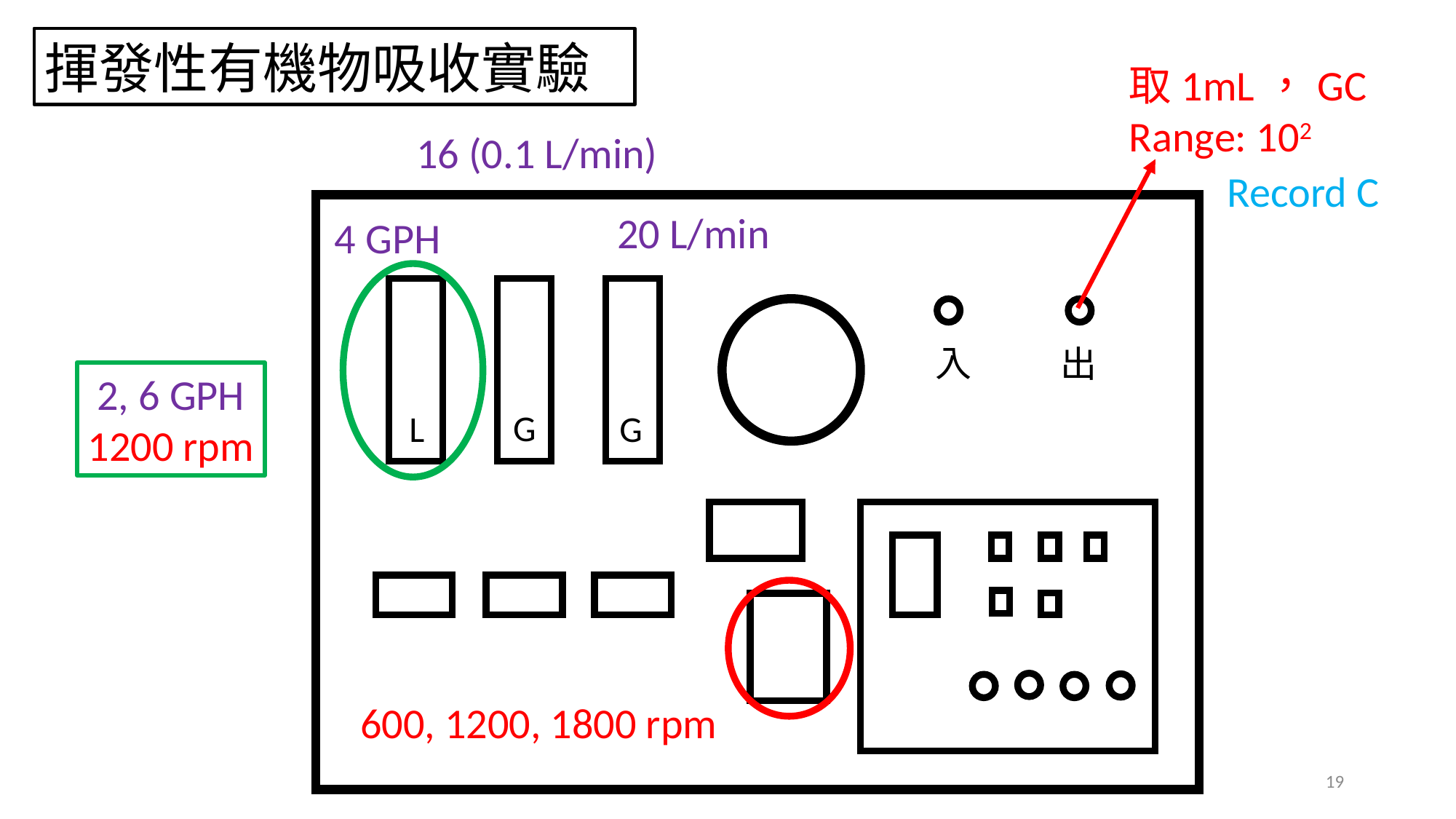

揮發性有機物吸收實驗
取1mL，GC
Range: 102
16 (0.1 L/min)
Record C

G
G
L
入
出
20 L/min
4 GPH

2, 6 GPH
1200 rpm

600, 1200, 1800 rpm
19